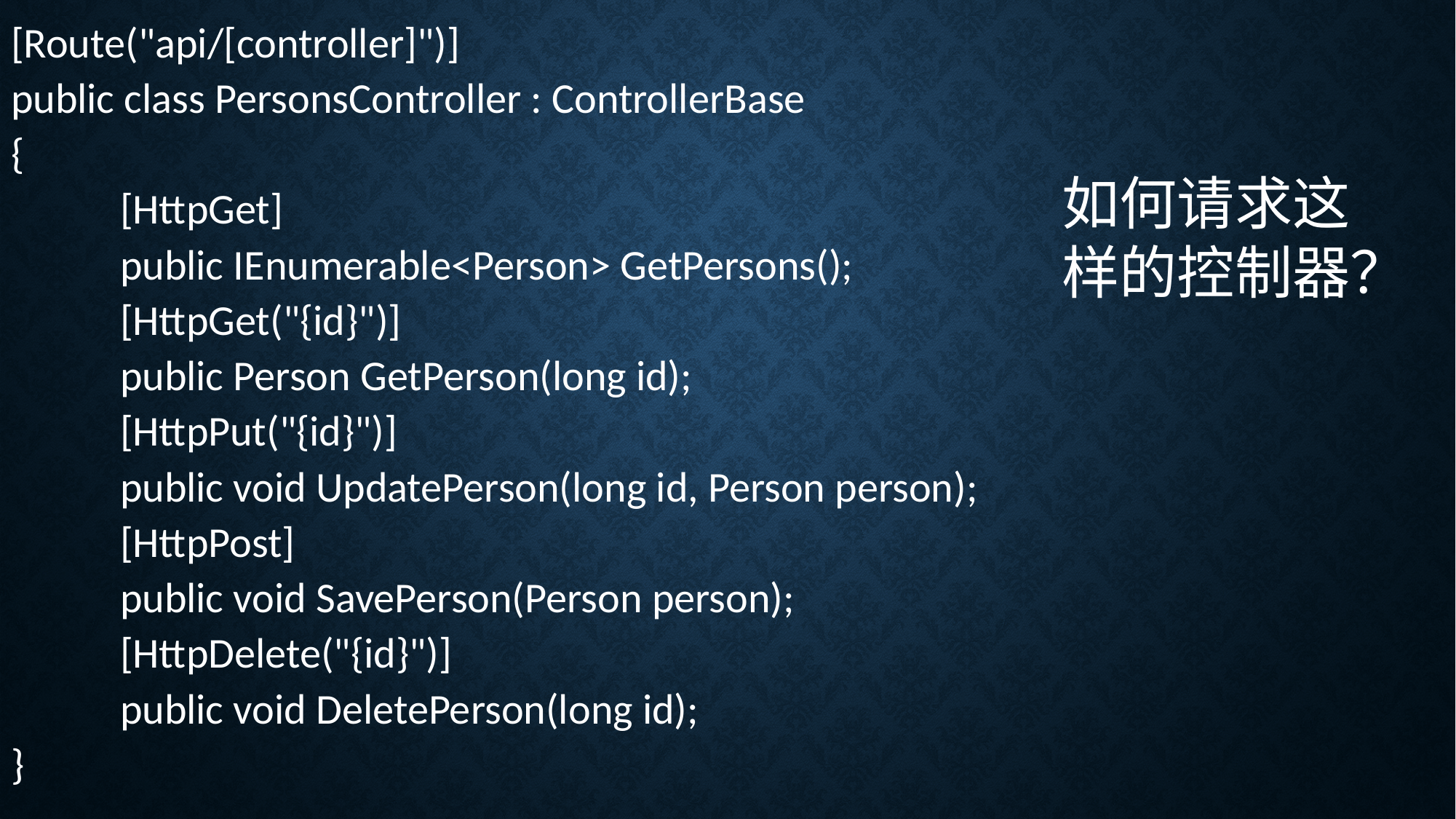

[Route("api/[controller]")]
public class PersonsController : ControllerBase
{
	[HttpGet]
	public IEnumerable<Person> GetPersons();
	[HttpGet("{id}")]
	public Person GetPerson(long id);
	[HttpPut("{id}")]
	public void UpdatePerson(long id, Person person);
	[HttpPost]
	public void SavePerson(Person person);
	[HttpDelete("{id}")]
	public void DeletePerson(long id);
}
如何请求这样的控制器？